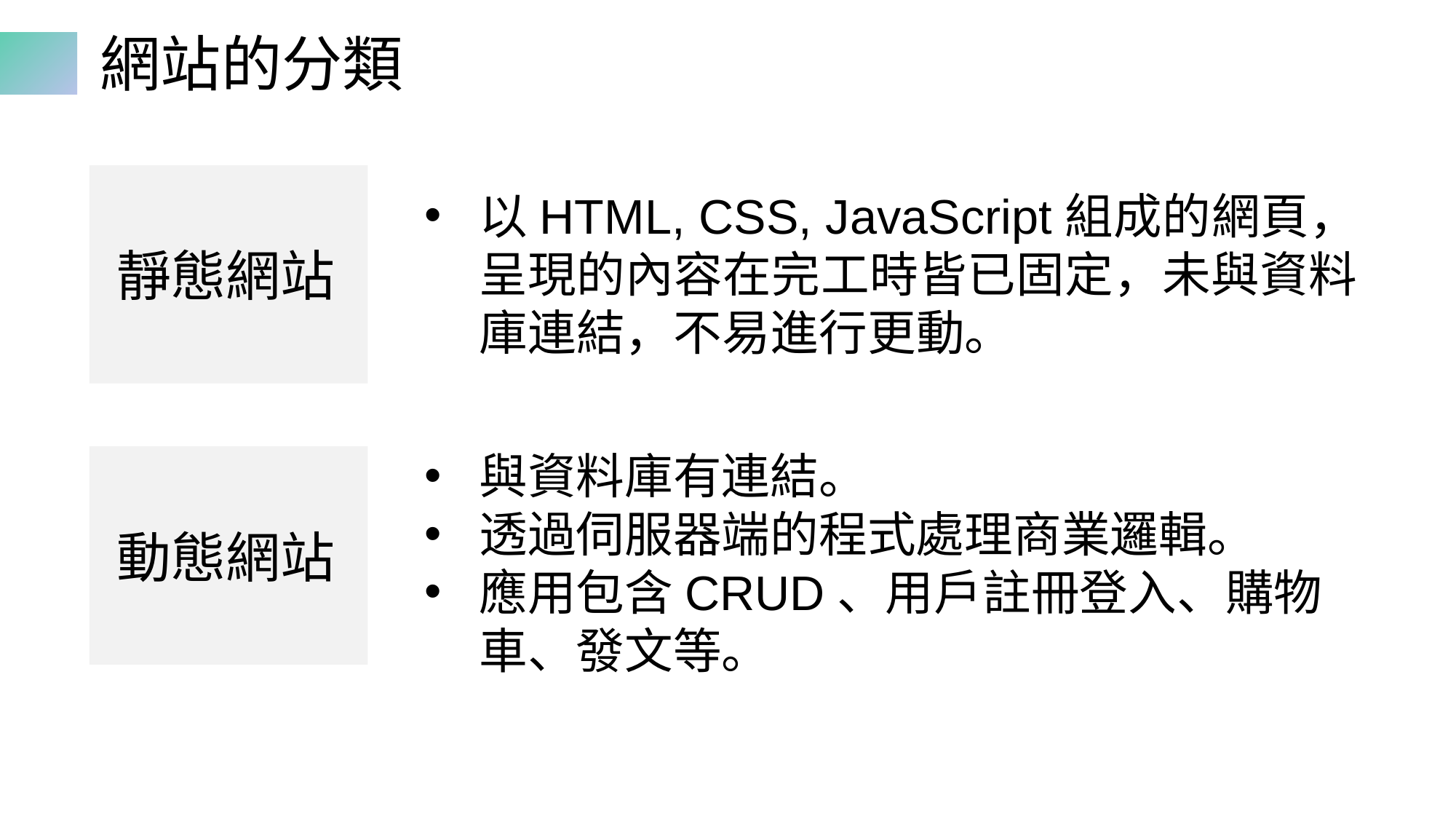

# 網站的分類

以HTML, CSS, JavaScript組成的網頁，呈現的內容在完工時皆已固定，未與資料庫連結，不易進行更動。
靜態網站
與資料庫有連結。
透過伺服器端的程式處理商業邏輯。
應用包含CRUD、用戶註冊登入、購物車、發文等。

動態網站